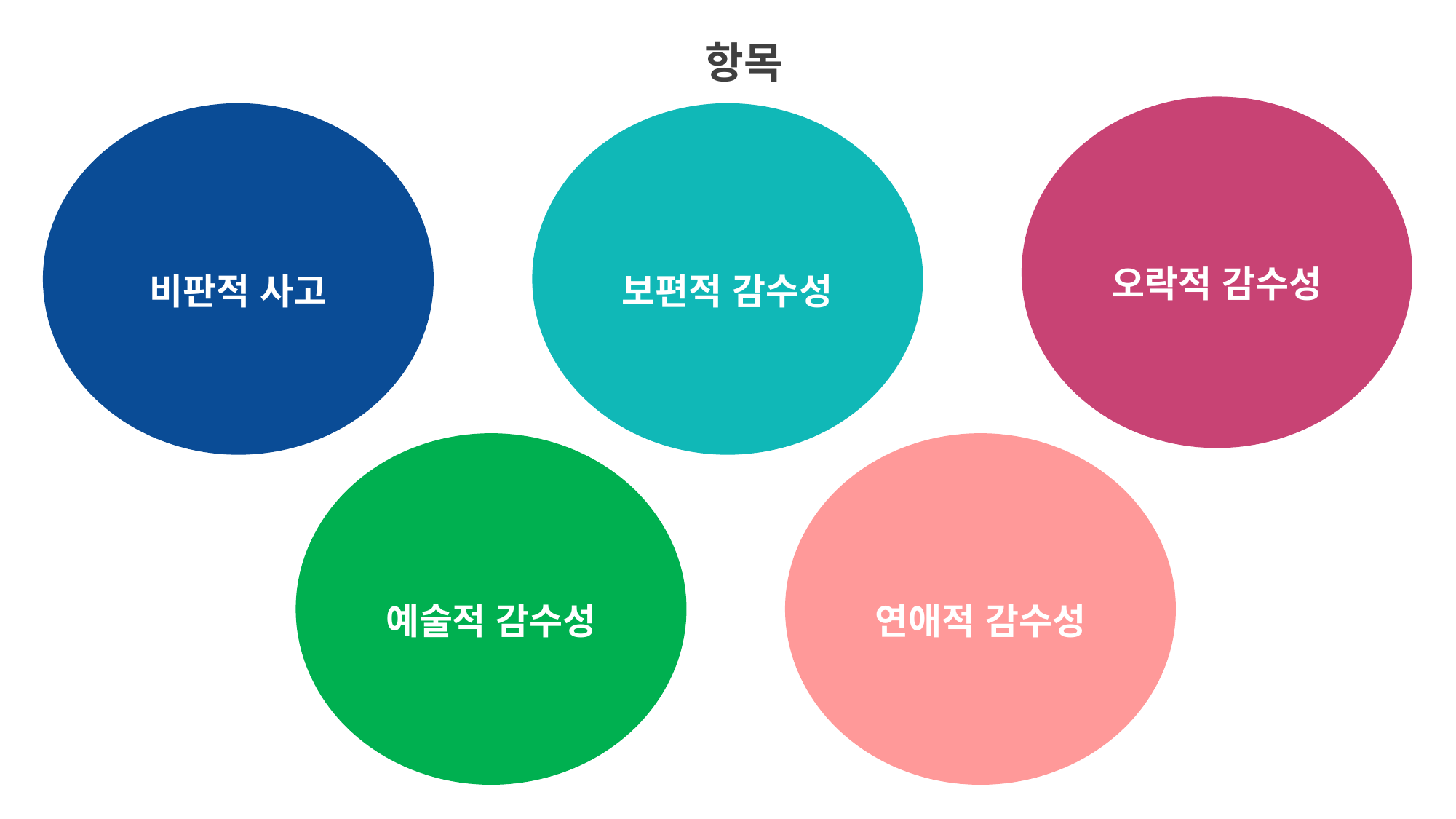

항목
오락적 감수성
비판적 사고
보편적 감수성
예술적 감수성
연애적 감수성